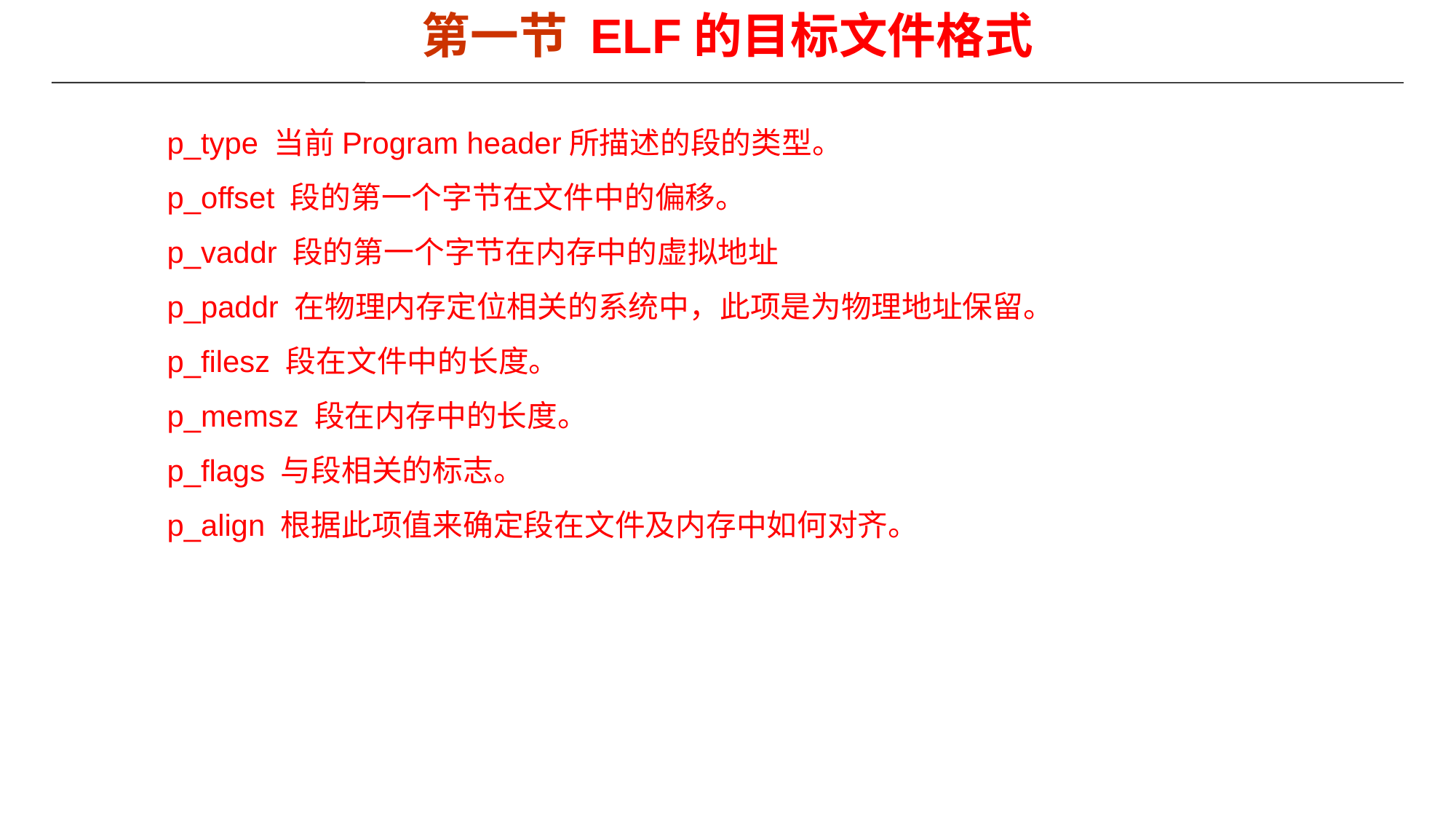

第一节 ELF的目标文件格式

   p_type 当前Program header所描述的段的类型。
   p_offset 段的第一个字节在文件中的偏移。
   p_vaddr 段的第一个字节在内存中的虚拟地址
   p_paddr 在物理内存定位相关的系统中，此项是为物理地址保留。
   p_filesz 段在文件中的长度。
   p_memsz 段在内存中的长度。
   p_flags 与段相关的标志。
   p_align 根据此项值来确定段在文件及内存中如何对齐。